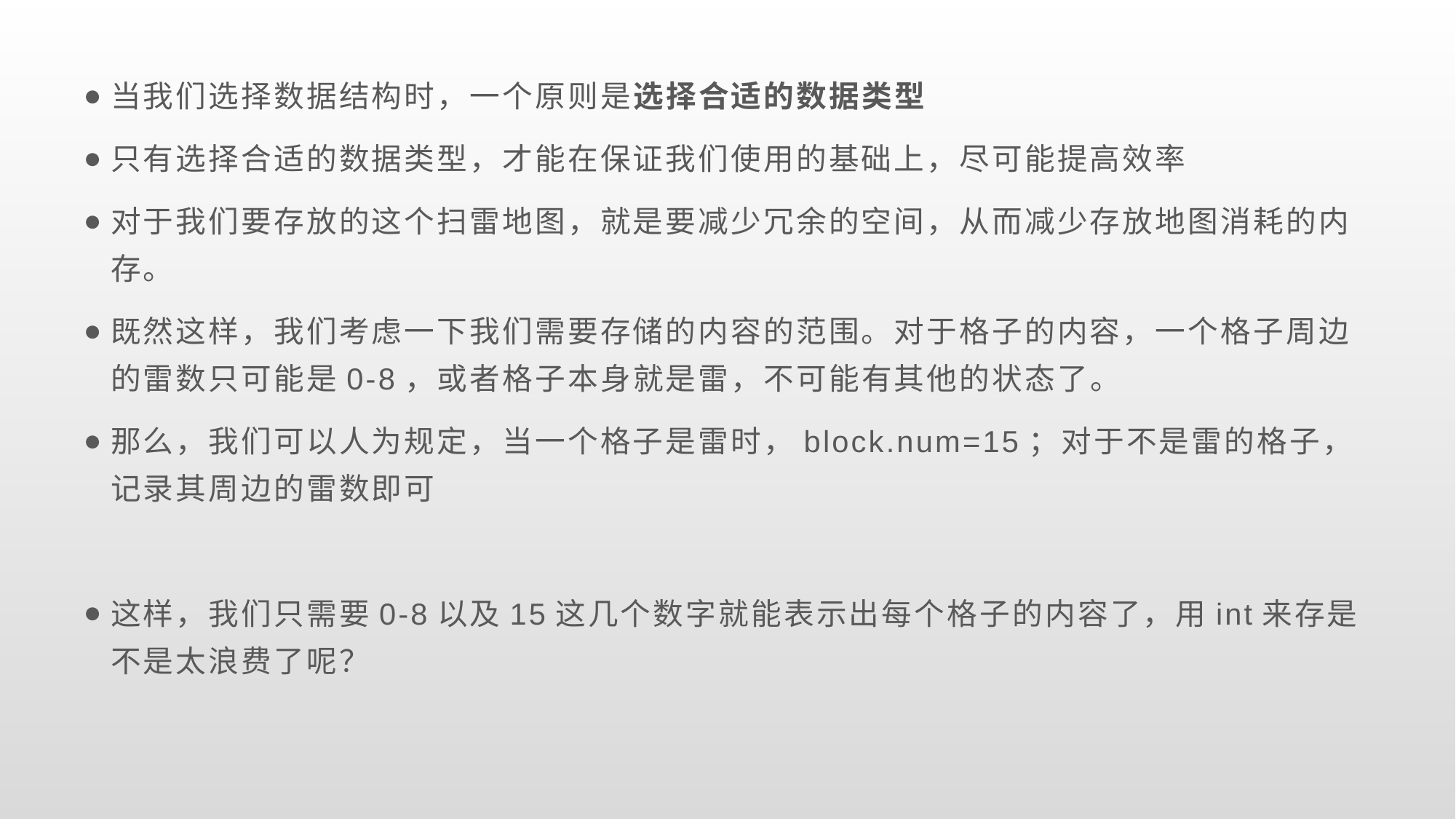

当我们选择数据结构时，一个原则是选择合适的数据类型
只有选择合适的数据类型，才能在保证我们使用的基础上，尽可能提高效率
对于我们要存放的这个扫雷地图，就是要减少冗余的空间，从而减少存放地图消耗的内存。
既然这样，我们考虑一下我们需要存储的内容的范围。对于格子的内容，一个格子周边的雷数只可能是0-8，或者格子本身就是雷，不可能有其他的状态了。
那么，我们可以人为规定，当一个格子是雷时，block.num=15；对于不是雷的格子，记录其周边的雷数即可

这样，我们只需要0-8以及15这几个数字就能表示出每个格子的内容了，用int来存是不是太浪费了呢？